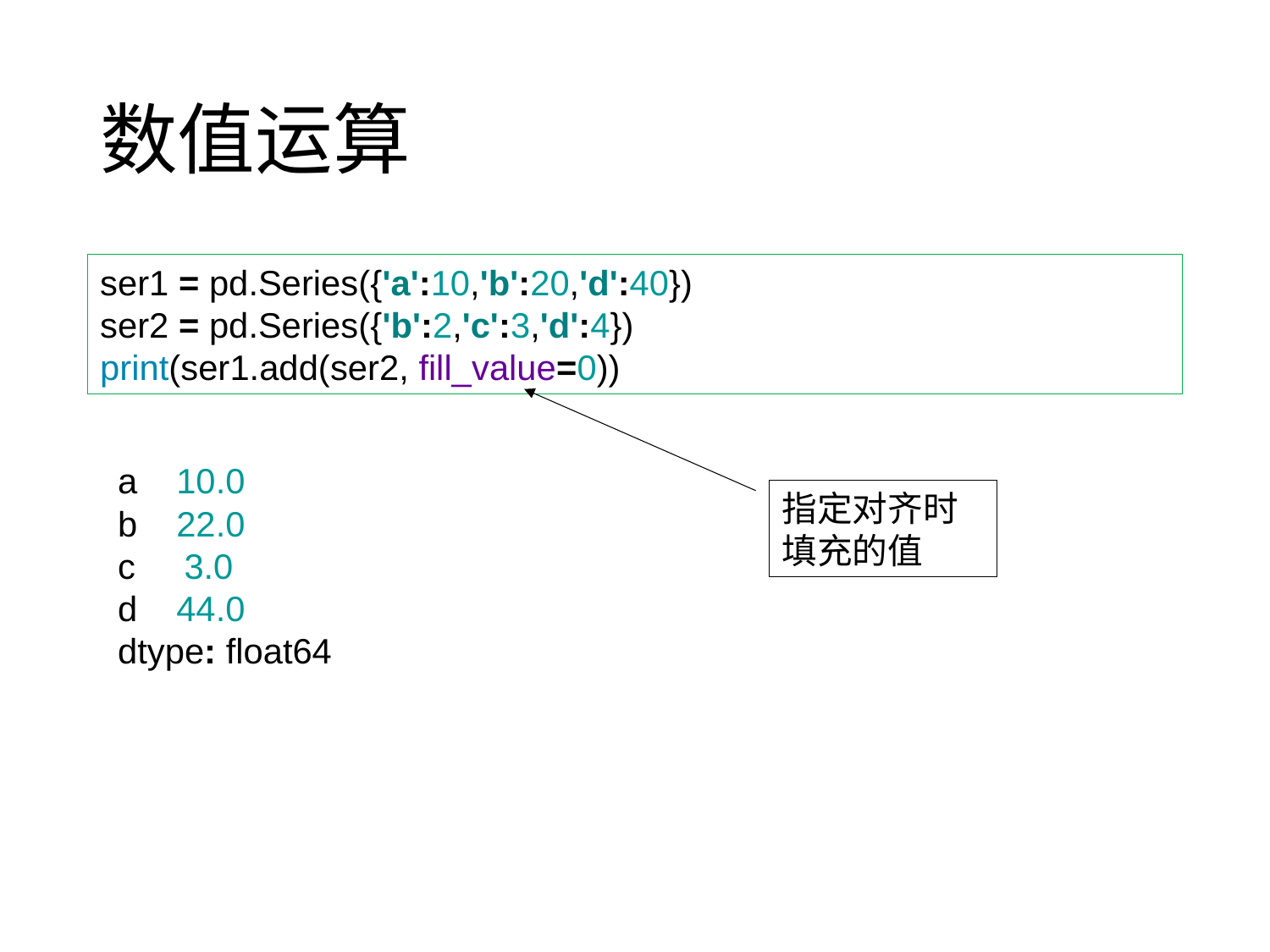

# 数值运算
ser1 = pd.Series({'a':10,'b':20,'d':40})
ser2 = pd.Series({'b':2,'c':3,'d':4})
print(ser1.add(ser2, fill_value=0))
a    10.0
b    22.0
c     3.0
d    44.0
dtype: float64
指定对齐时填充的值
35